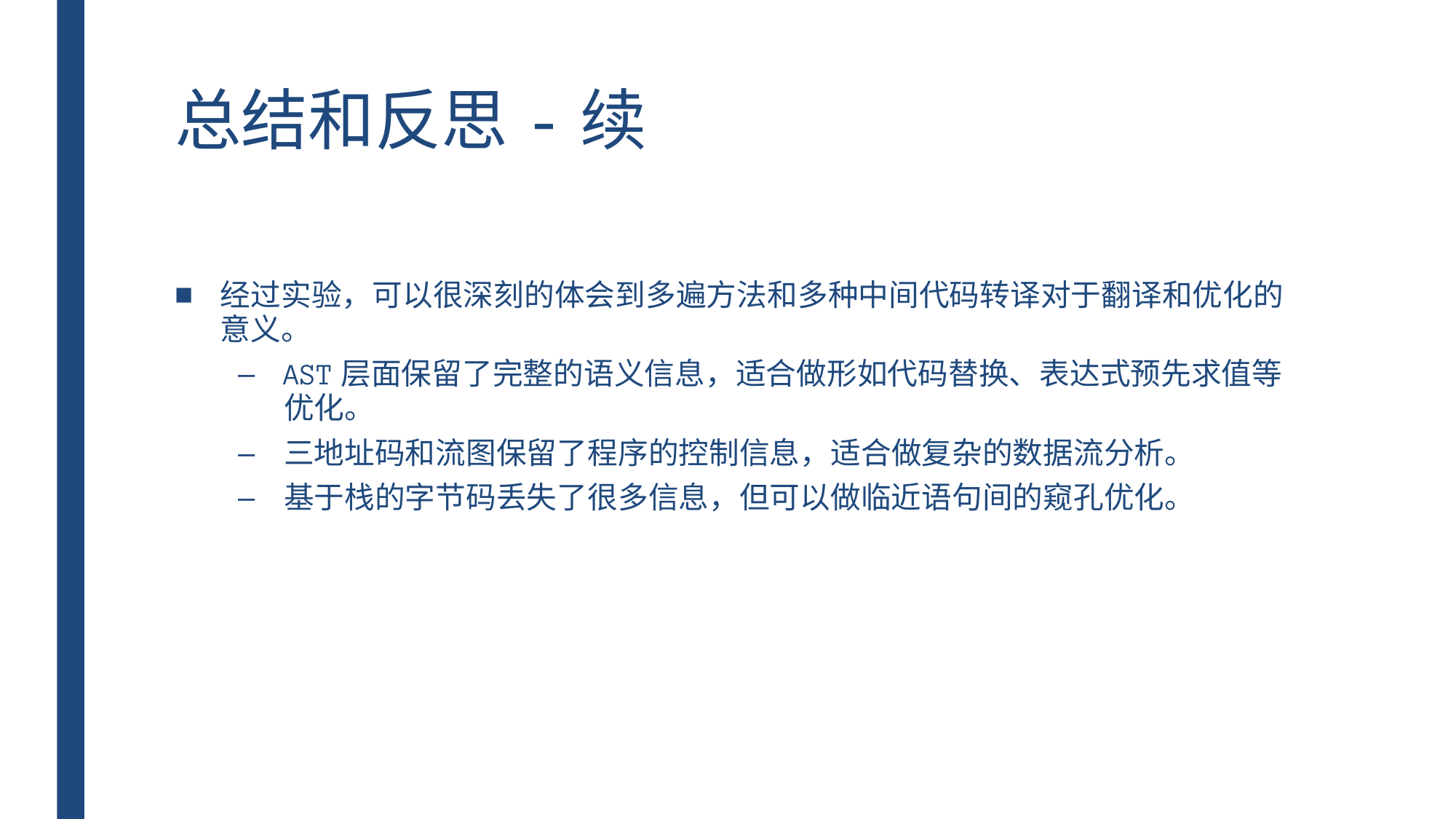

# 总结和反思-续
经过实验，可以很深刻的体会到多遍方法和多种中间代码转译对于翻译和优化的意义。
AST层面保留了完整的语义信息，适合做形如代码替换、表达式预先求值等优化。
三地址码和流图保留了程序的控制信息，适合做复杂的数据流分析。
基于栈的字节码丢失了很多信息，但可以做临近语句间的窥孔优化。